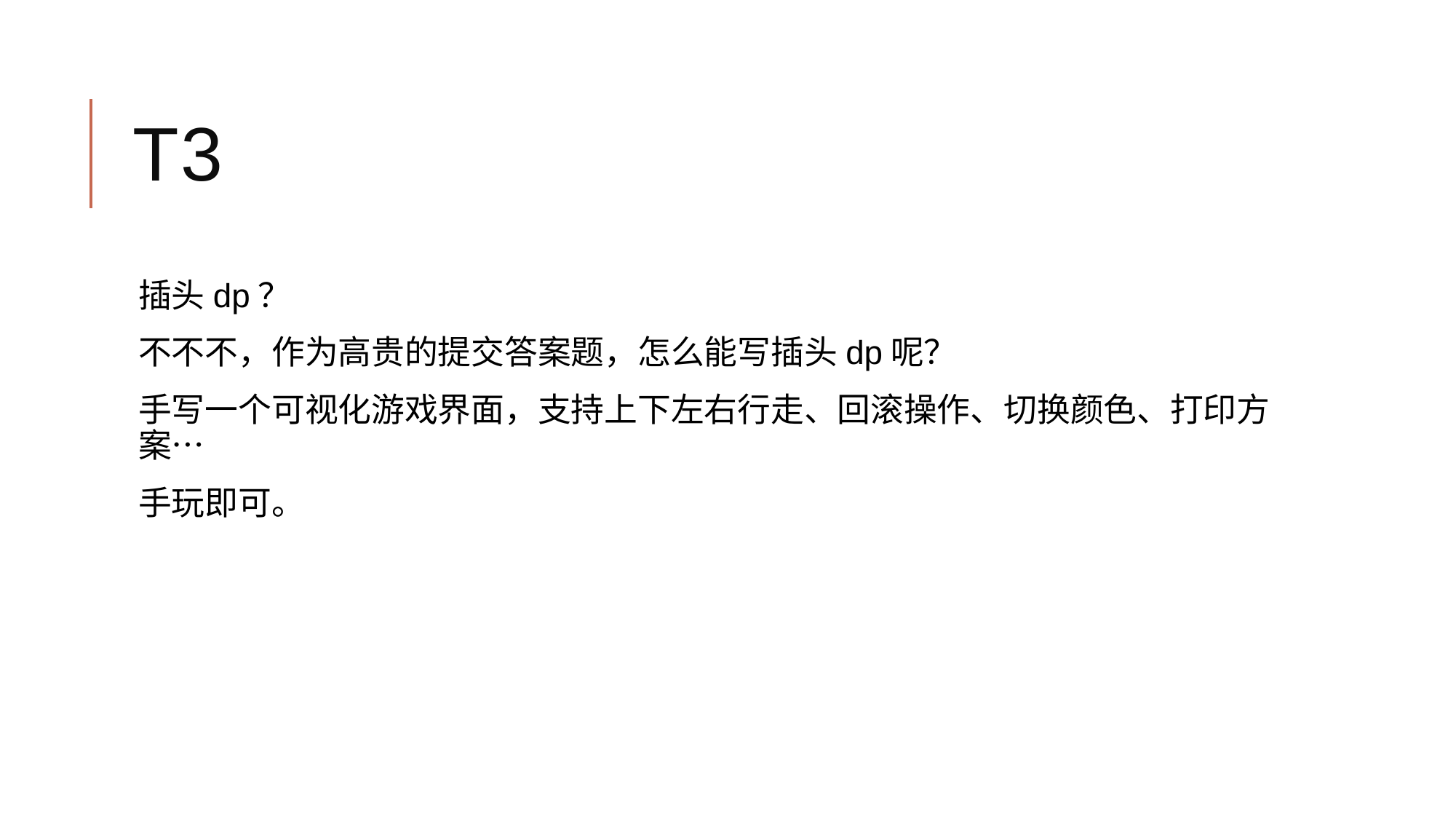

# T3
插头dp？
不不不，作为高贵的提交答案题，怎么能写插头dp呢？
手写一个可视化游戏界面，支持上下左右行走、回滚操作、切换颜色、打印方案…
手玩即可。